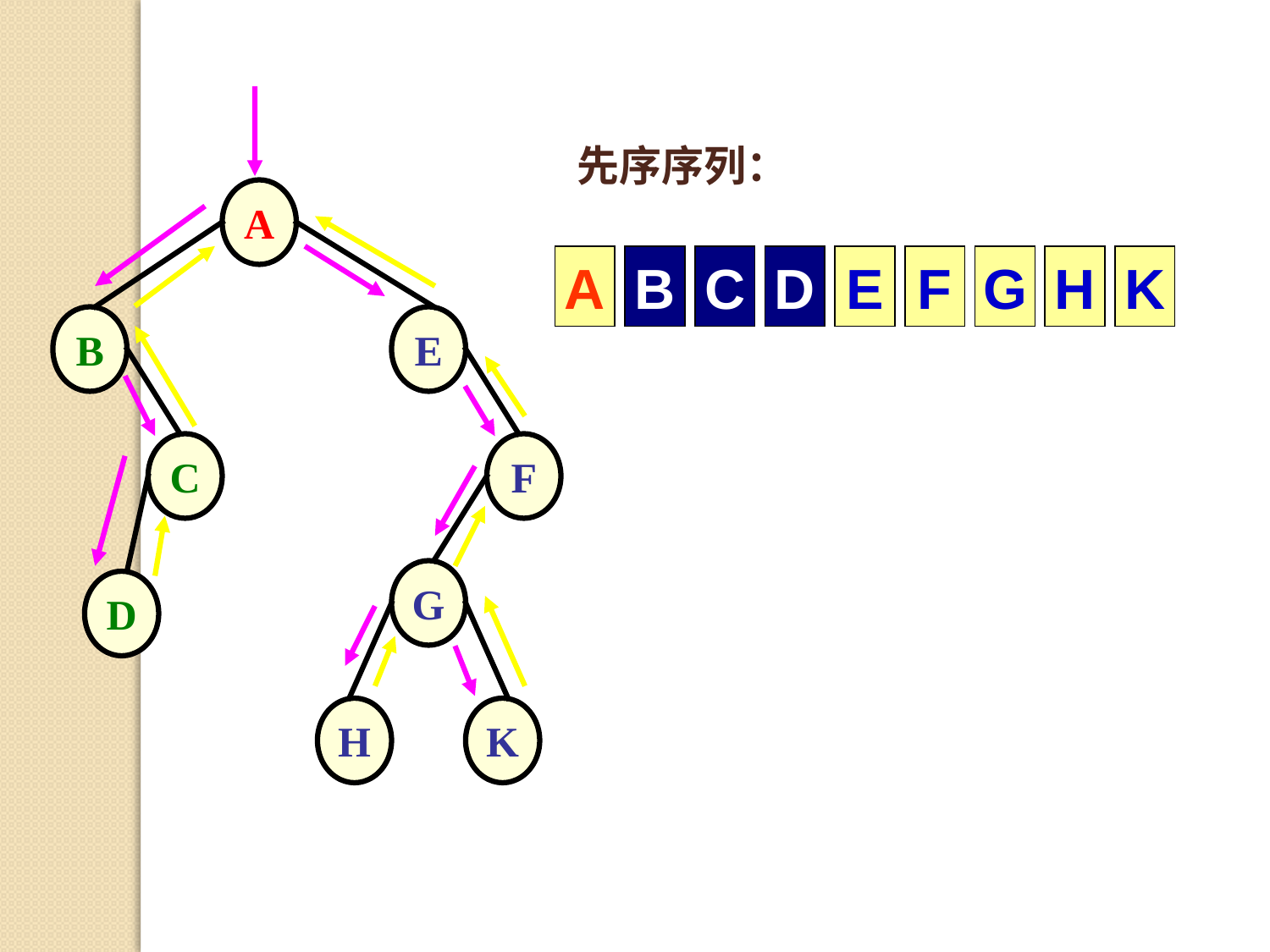

先序序列：
A

B
E

C
F

G
D

H
K

A
B
C
D
E
F
G
H
K